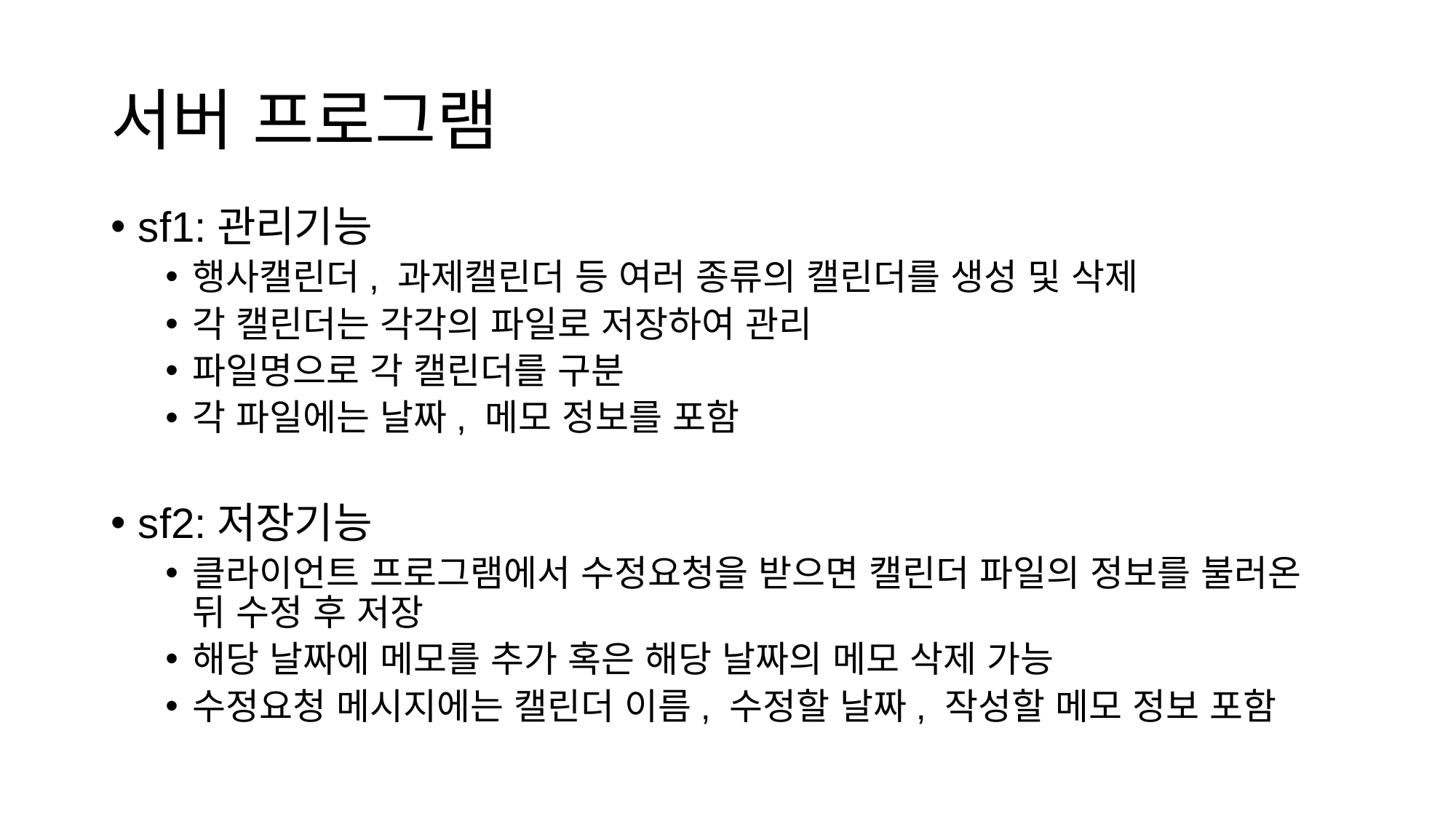

# 서버 프로그램
sf1:관리기능
행사캘린더, 과제캘린더 등 여러 종류의 캘린더를 생성 및 삭제
각 캘린더는 각각의 파일로 저장하여 관리
파일명으로 각 캘린더를 구분
각 파일에는 날짜, 메모 정보를 포함

sf2:저장기능
클라이언트 프로그램에서 수정요청을 받으면 캘린더 파일의 정보를 불러온 뒤 수정 후 저장
해당 날짜에 메모를 추가 혹은 해당 날짜의 메모 삭제 가능
수정요청 메시지에는 캘린더 이름, 수정할 날짜, 작성할 메모 정보 포함